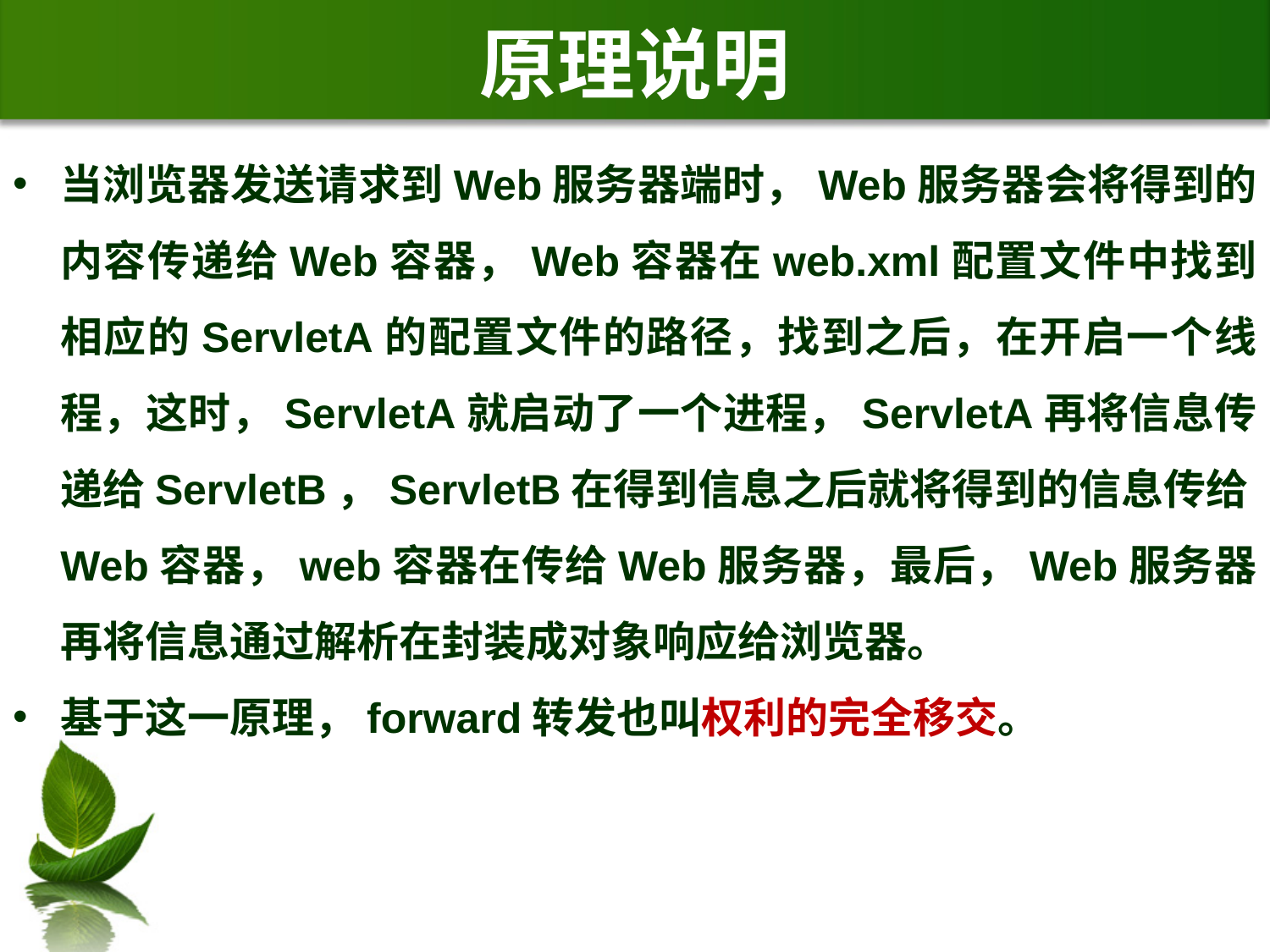

# 原理说明
当浏览器发送请求到Web服务器端时，Web服务器会将得到的内容传递给Web容器，Web容器在web.xml配置文件中找到相应的ServletA的配置文件的路径，找到之后，在开启一个线程，这时，ServletA就启动了一个进程，ServletA再将信息传递给ServletB，ServletB在得到信息之后就将得到的信息传给Web容器，web容器在传给Web服务器，最后，Web服务器再将信息通过解析在封装成对象响应给浏览器。
基于这一原理，forward转发也叫权利的完全移交。